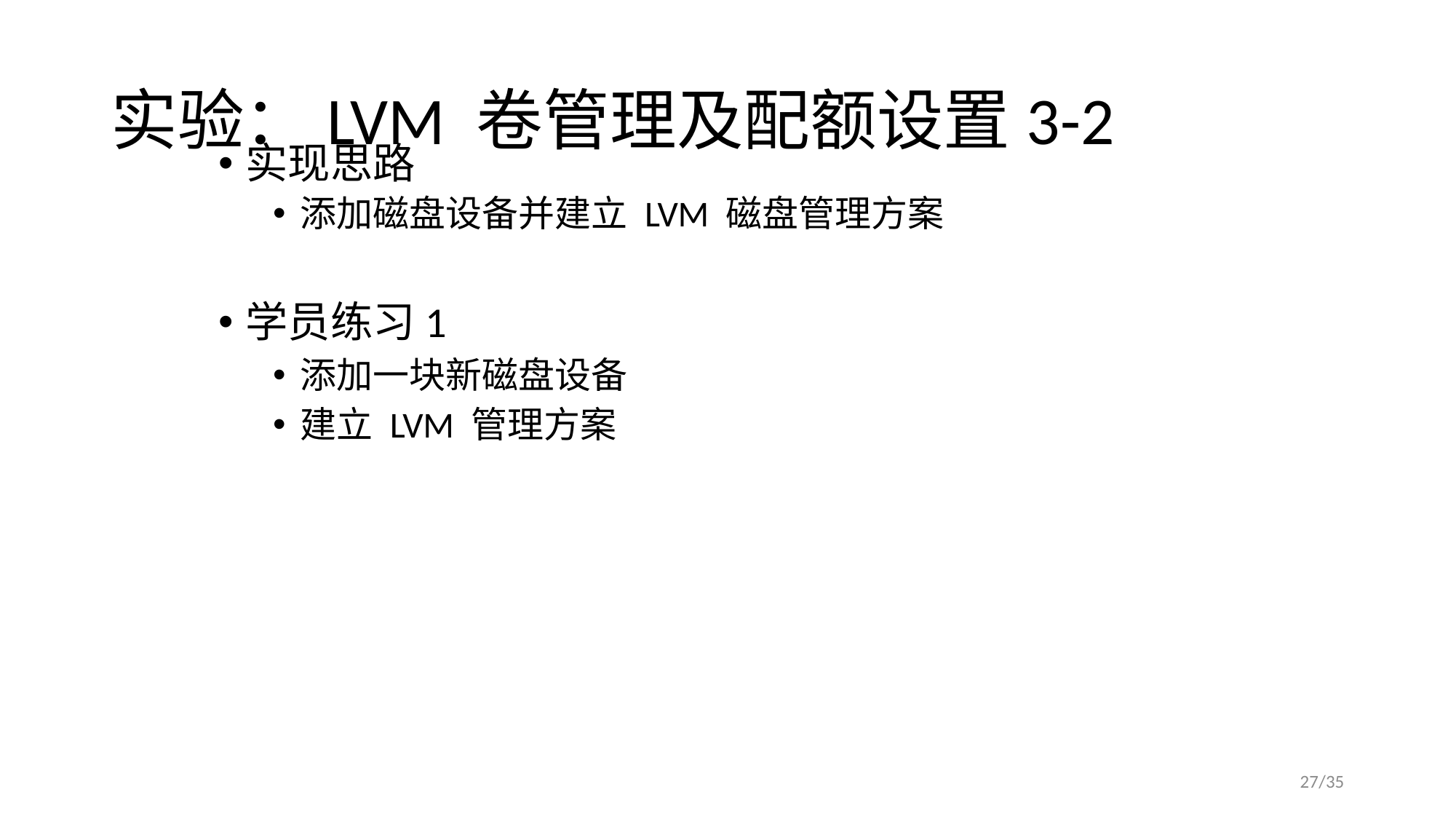

# 实验：LVM 卷管理及配额设置3-2
实现思路
添加磁盘设备并建立 LVM 磁盘管理方案

学员练习1
添加一块新磁盘设备
建立 LVM 管理方案
27/35